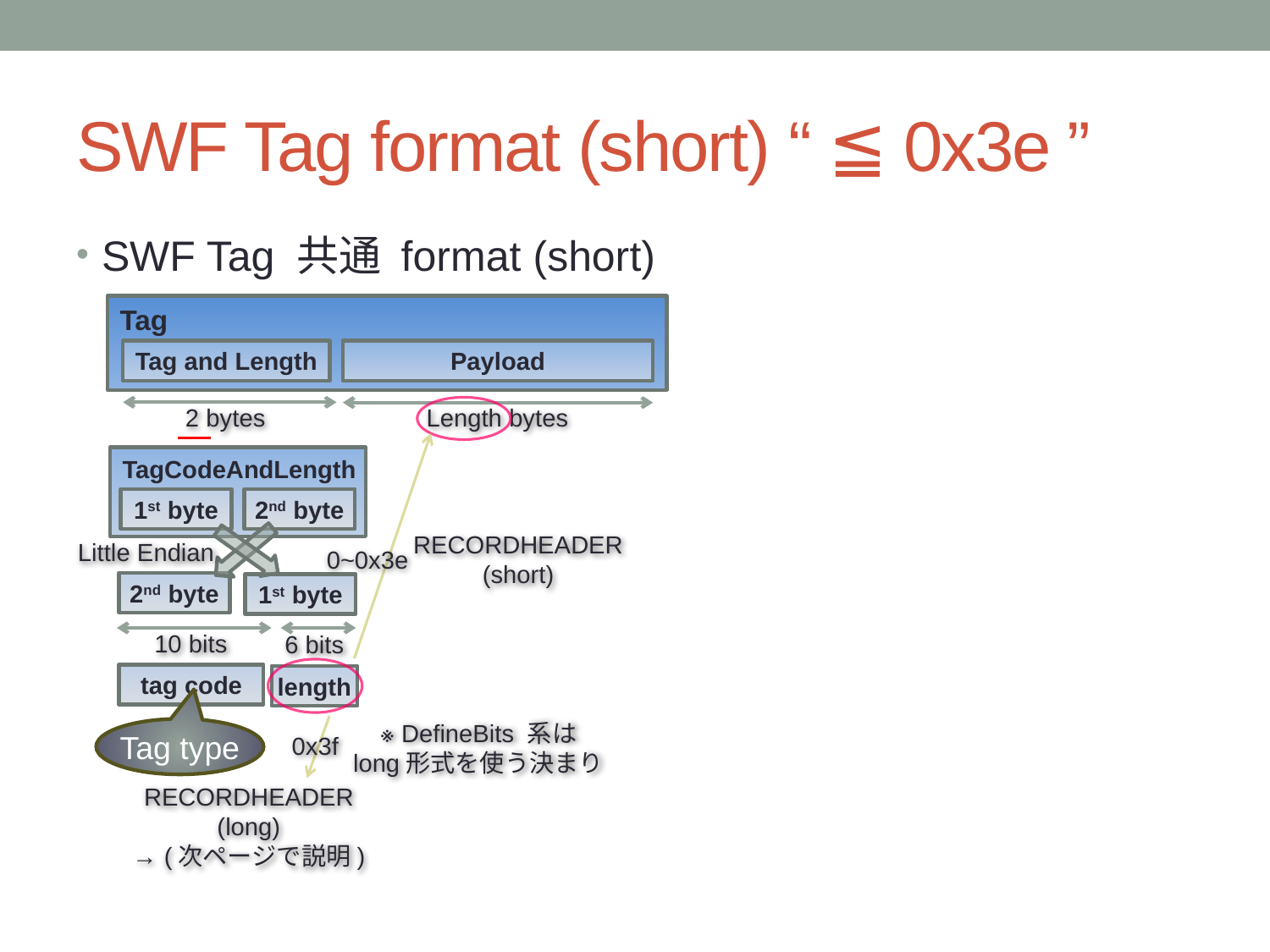

# SWF Tag format (short) “ ≦ 0x3e ”
SWF Tag 共通 format (short)
Tag

Tag and Length
Payload

Length bytes
2 bytes
TagCodeAndLength
1st byte
2nd byte

RECORDHEADER
(short)
Little Endian
0~0x3e
2nd byte
1st byte
10 bits
6 bits

tag code
length
※ DefineBits 系は
long形式を使う決まり
Tag type
0x3f
RECORDHEADER
(long)
→ (次ページで説明)